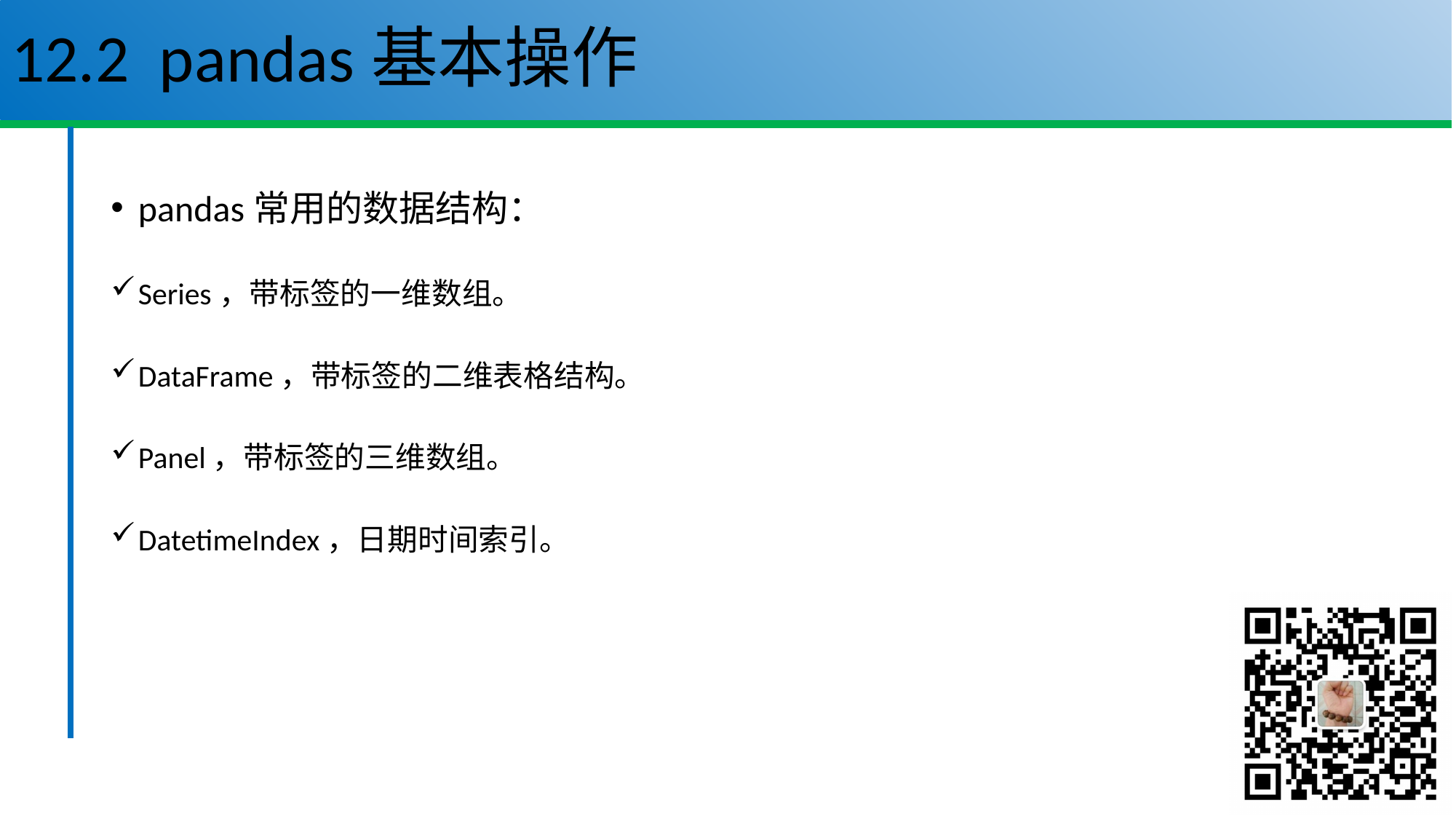

# 12.2  pandas基本操作
pandas常用的数据结构：
Series，带标签的一维数组。
DataFrame，带标签的二维表格结构。
Panel，带标签的三维数组。
DatetimeIndex，日期时间索引。